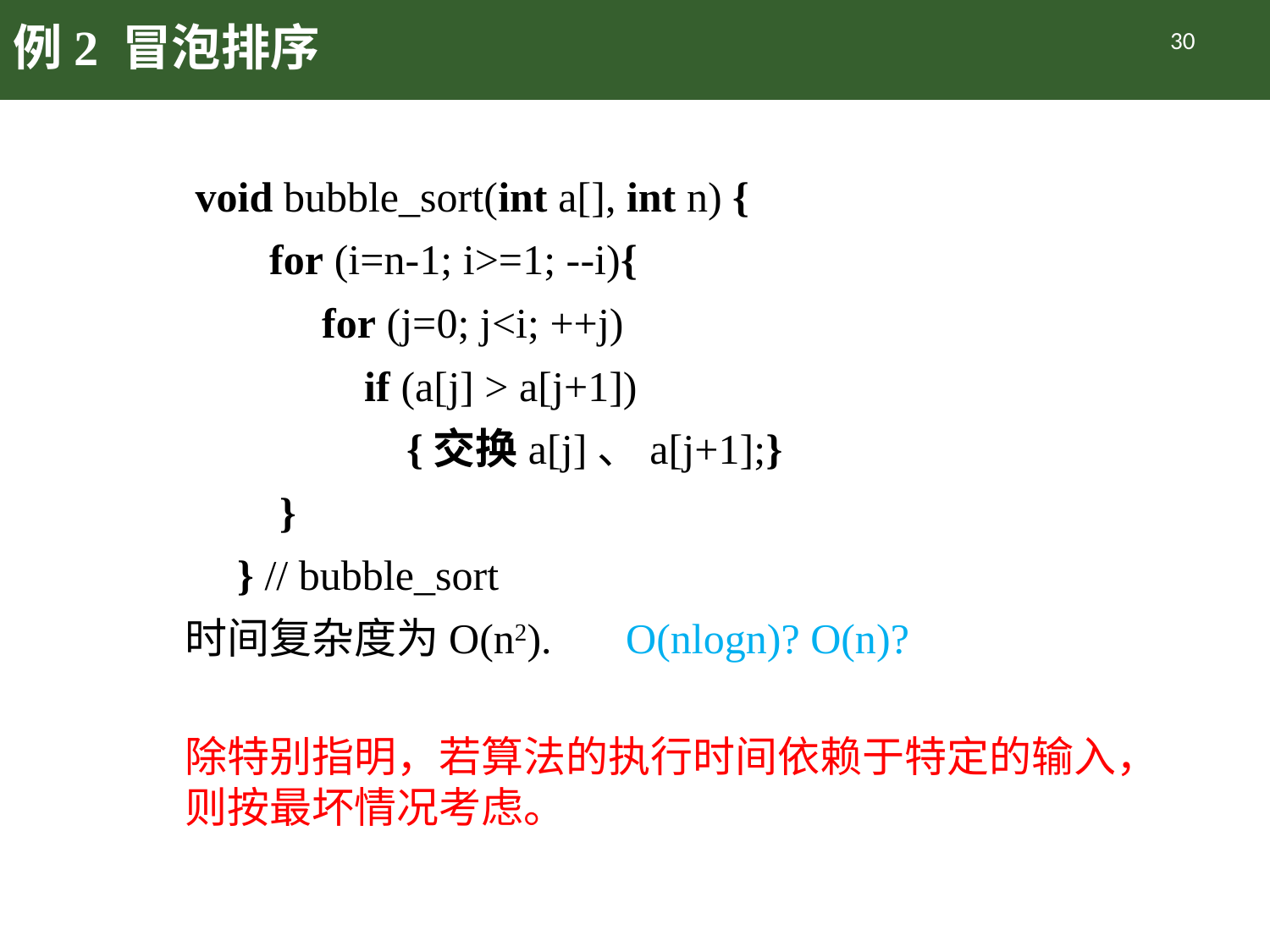

# 例2 冒泡排序
30
 void bubble_sort(int a[], int n) {
        for (i=n-1; i>=1; --i){
　　　for (j=0; j<i; ++j)
　　　　if (a[j] > a[j+1])
　　　　　{交换a[j]、a[j+1];}
　　}
　} // bubble_sort
时间复杂度为O(n2).       O(nlogn)? O(n)?
除特别指明，若算法的执行时间依赖于特定的输入，则按最坏情况考虑。